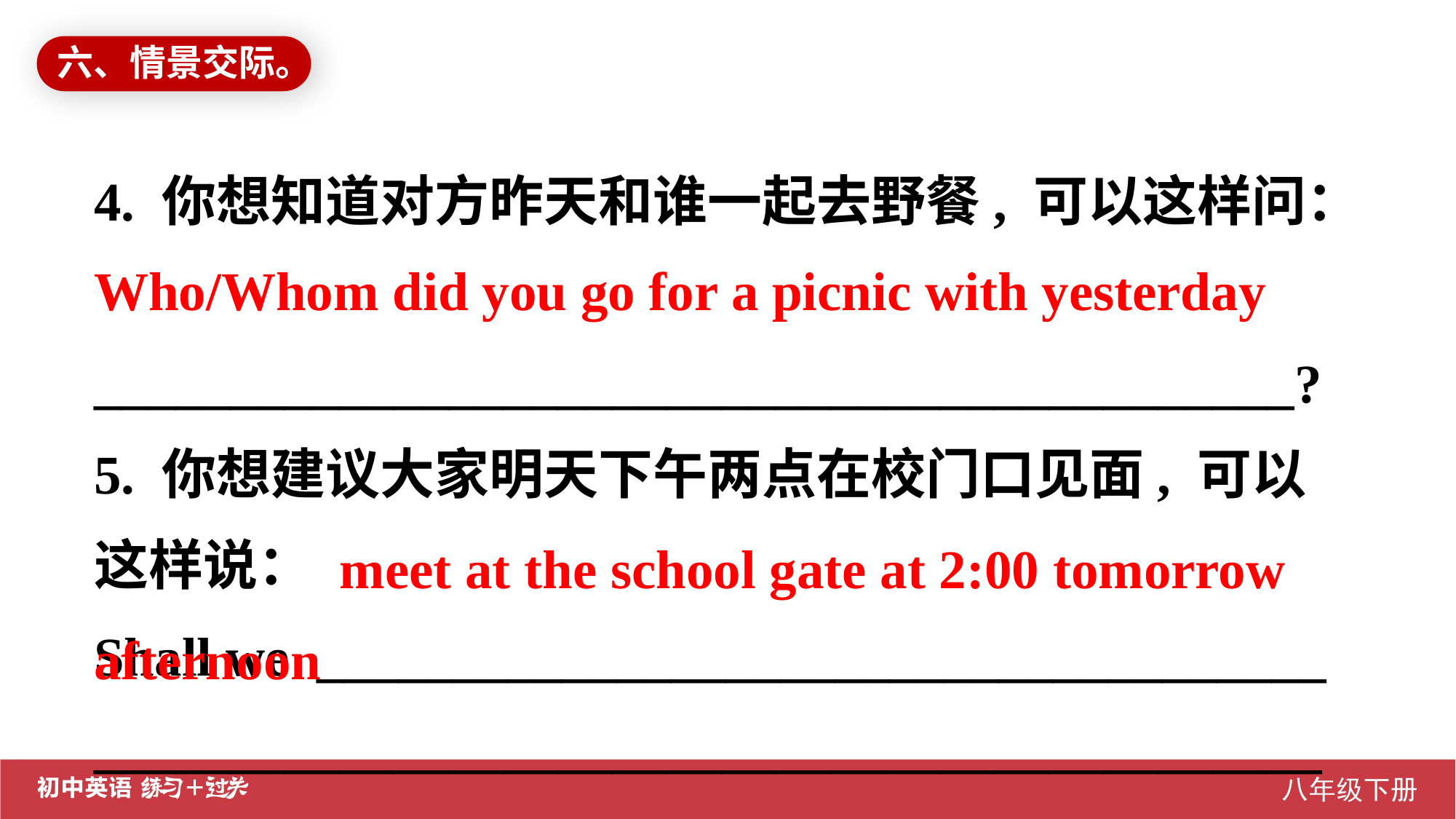

六、情景交际。

4. 你想知道对方昨天和谁一起去野餐, 可以这样问：
____________________________________________?
5. 你想建议大家明天下午两点在校门口见面, 可以这样说：
Shall we  _____________________________________
_____________________________________________?
Who/Whom did you go for a picnic with yesterday
                  meet at the school gate at 2:00 tomorrow afternoon